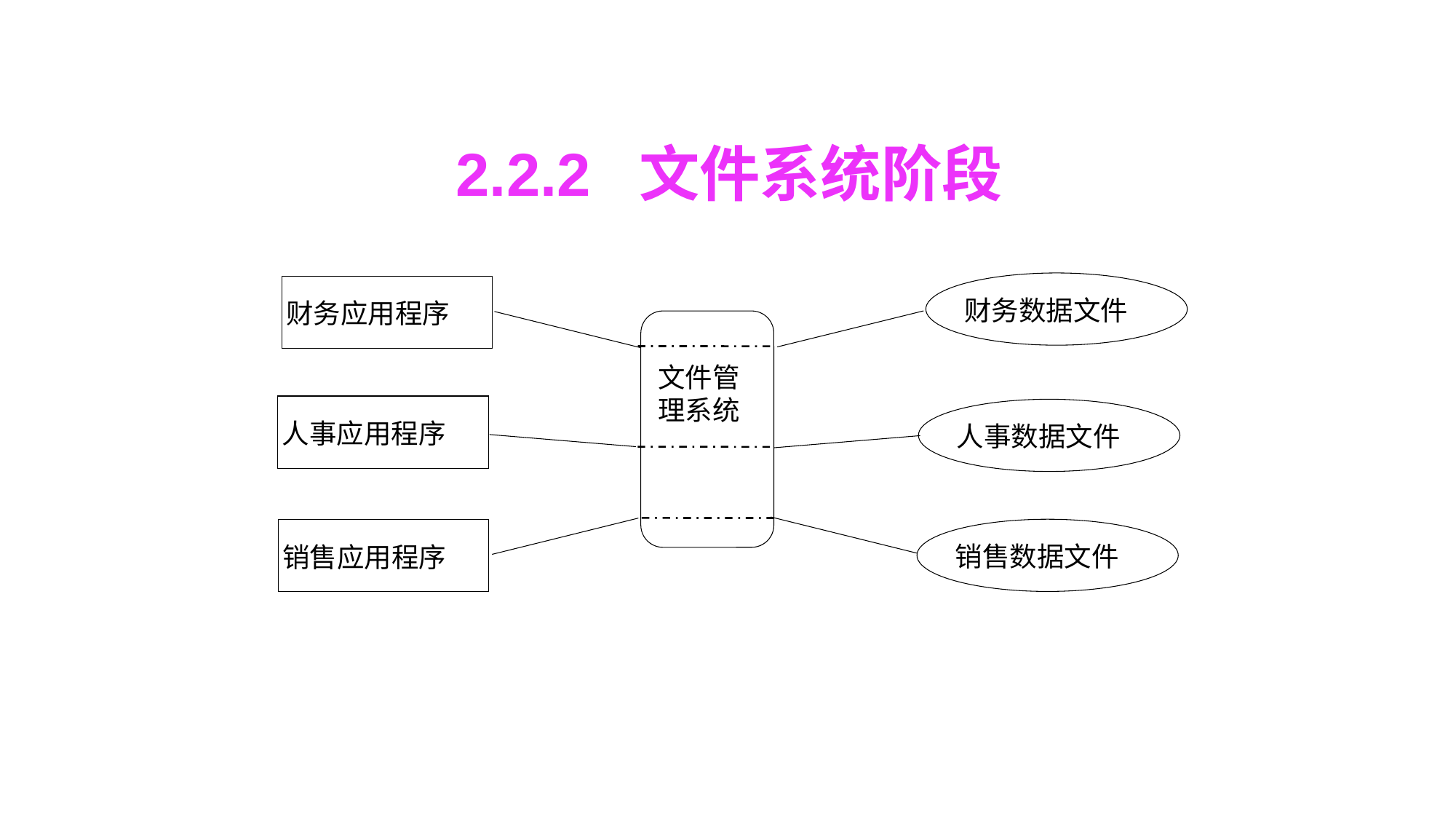

2.2.2  文件系统阶段
财务数据文件
财务应用程序

文件管理系统

人事应用程序
人事数据文件

销售应用程序
销售数据文件